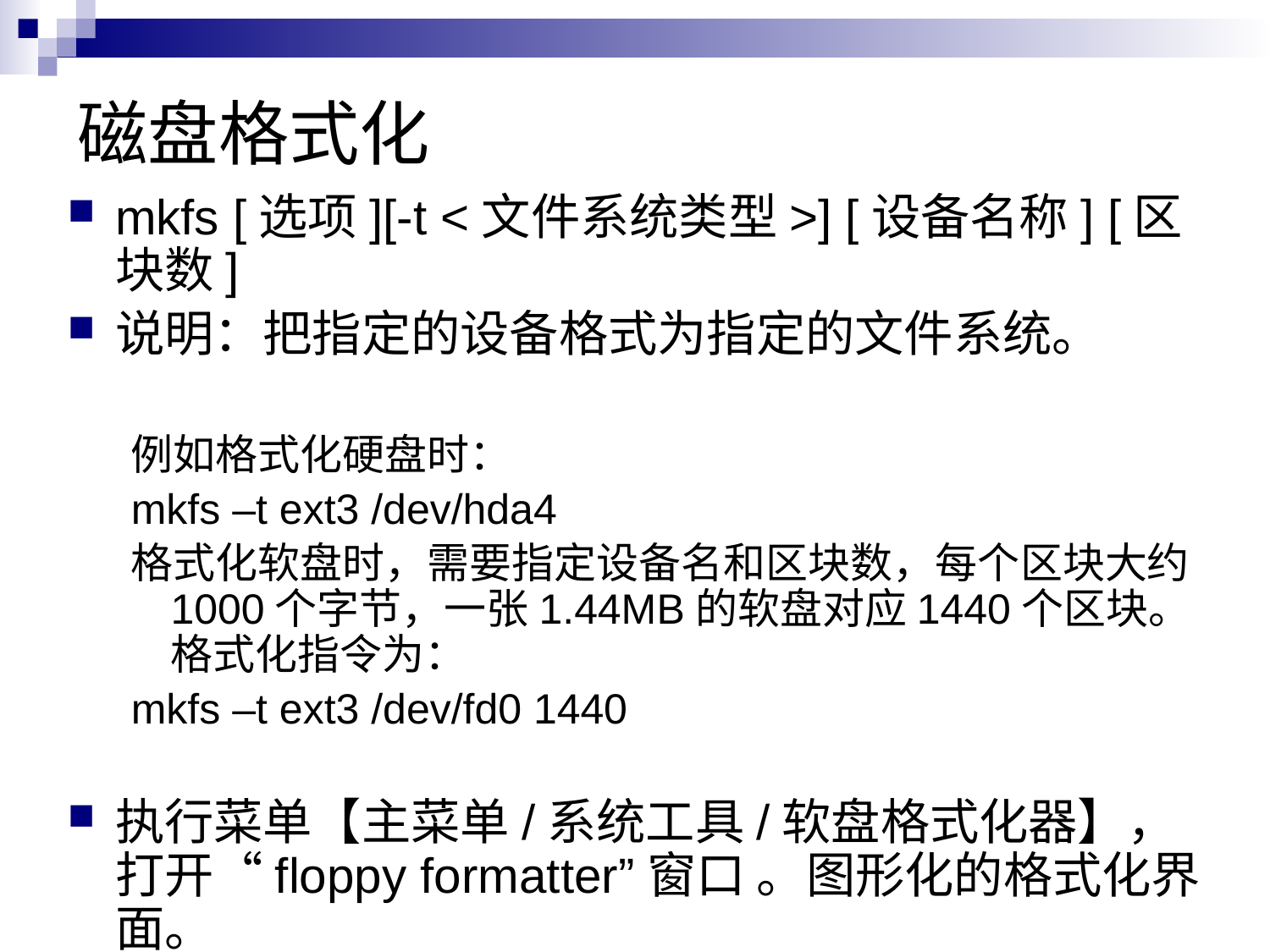

# 磁盘格式化
mkfs [选项][-t <文件系统类型>] [设备名称] [区块数]
说明：把指定的设备格式为指定的文件系统。

例如格式化硬盘时：
mkfs –t ext3 /dev/hda4
格式化软盘时，需要指定设备名和区块数，每个区块大约1000个字节，一张1.44MB的软盘对应1440个区块。格式化指令为：
mkfs –t ext3 /dev/fd0 1440

执行菜单【主菜单/系统工具/软盘格式化器】，打开“floppy formatter”窗口 。图形化的格式化界面。